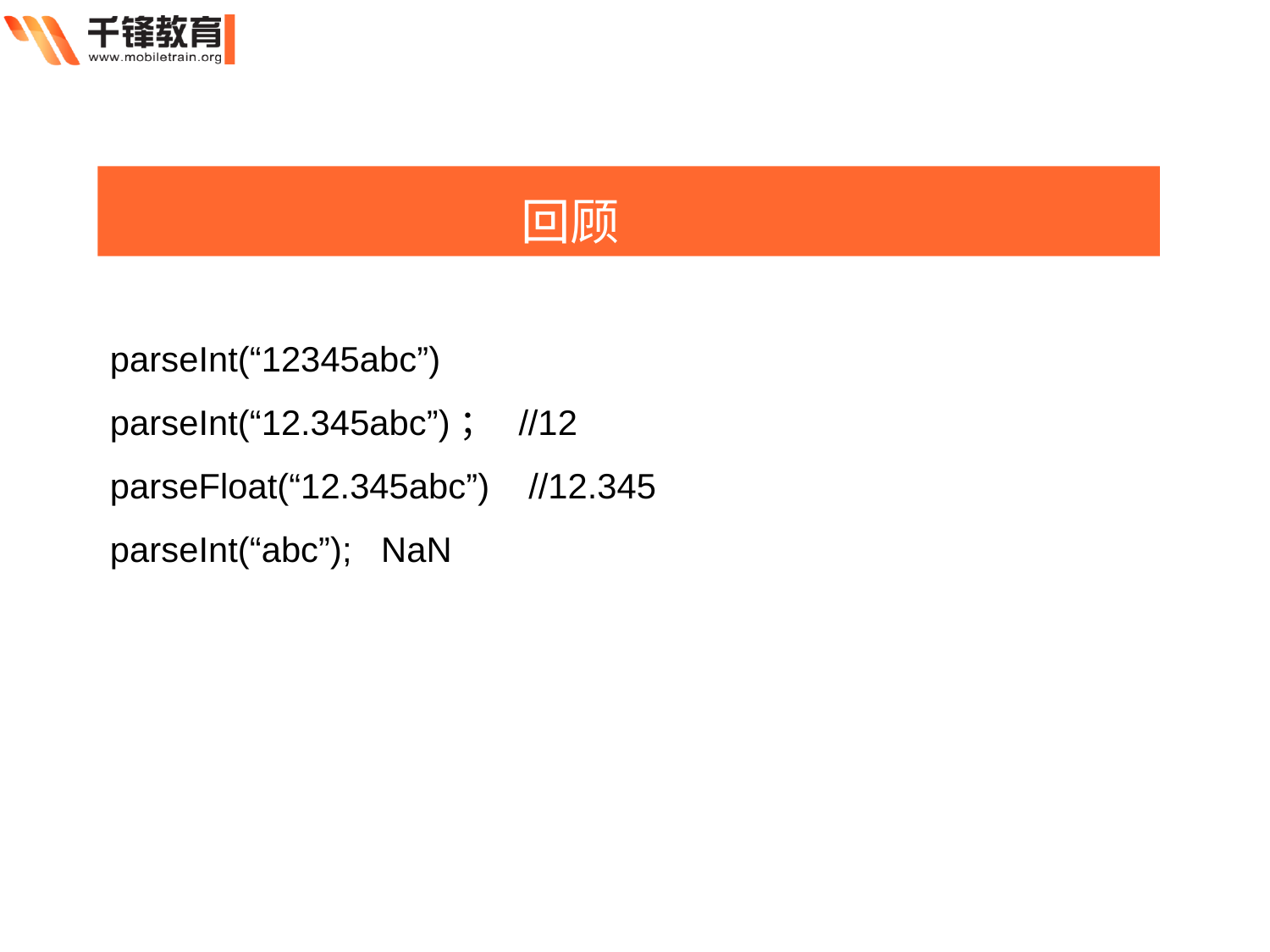

回顾
parseInt(“12345abc”)
parseInt(“12.345abc”)；  //12
parseFloat(“12.345abc”)    //12.345
parseInt(“abc”);   NaN